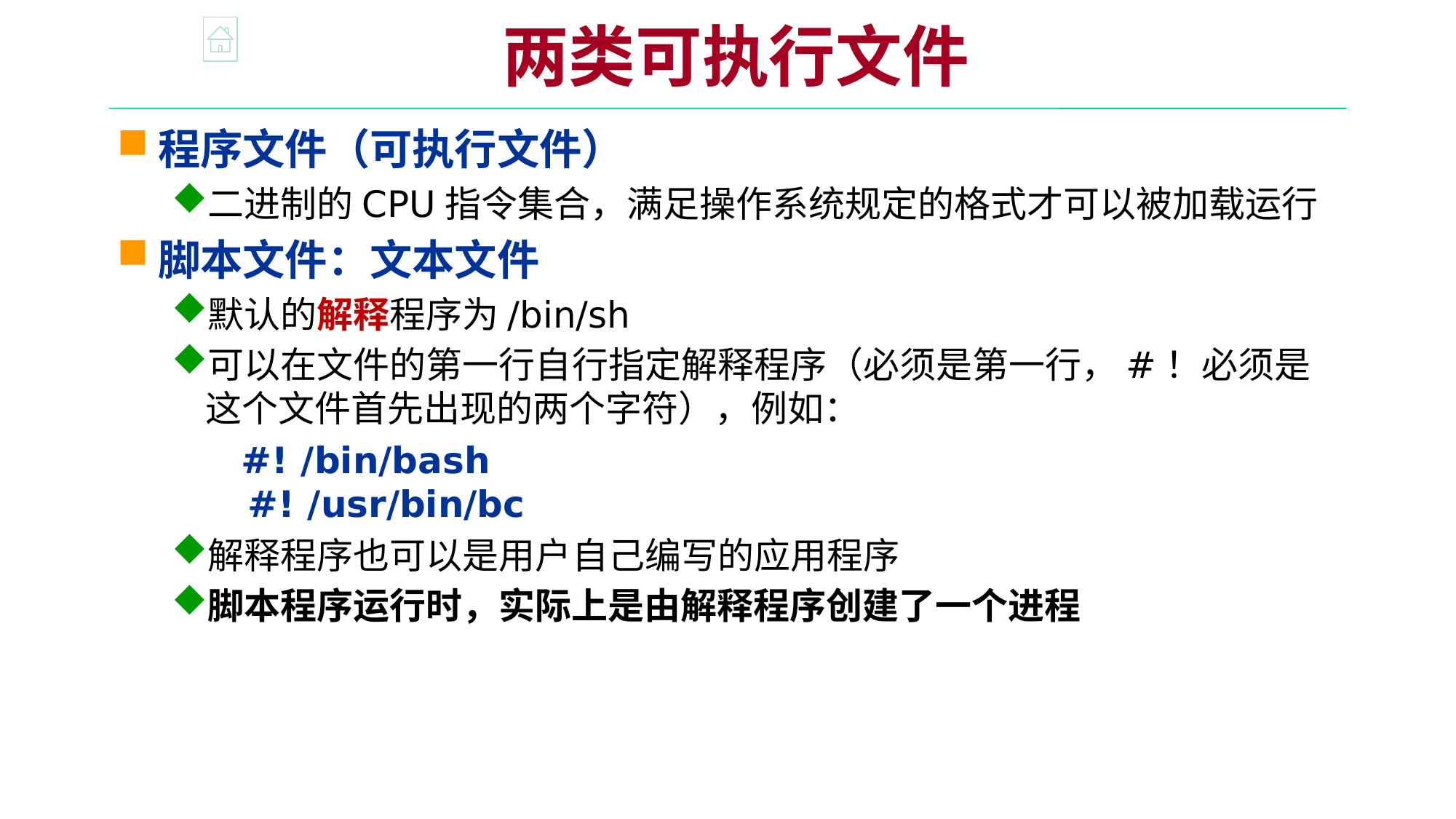

两类可执行文件

程序文件（可执行文件）
二进制的CPU指令集合，满足操作系统规定的格式才可以被加载运行
脚本文件：文本文件
默认的解释程序为/bin/sh
可以在文件的第一行自行指定解释程序（必须是第一行，#！必须是这个文件首先出现的两个字符），例如：
      #! /bin/bash
      #! /usr/bin/bc
解释程序也可以是用户自己编写的应用程序
脚本程序运行时，实际上是由解释程序创建了一个进程